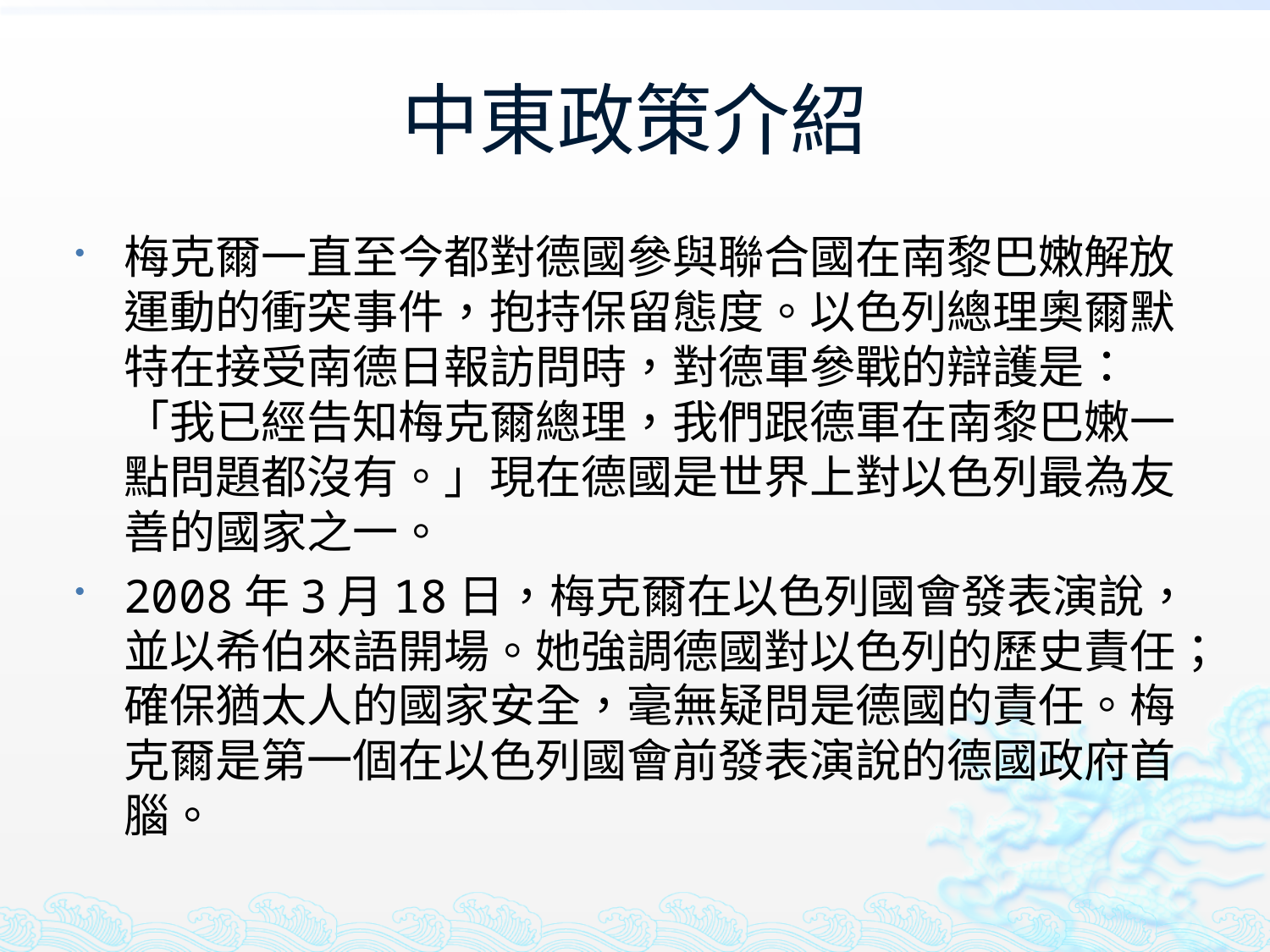

# 中東政策介紹
梅克爾一直至今都對德國參與聯合國在南黎巴嫩解放運動的衝突事件，抱持保留態度。以色列總理奧爾默特在接受南德日報訪問時，對德軍參戰的辯護是：「我已經告知梅克爾總理，我們跟德軍在南黎巴嫩一點問題都沒有。」現在德國是世界上對以色列最為友善的國家之一。
2008年3月18日，梅克爾在以色列國會發表演說，並以希伯來語開場。她強調德國對以色列的歷史責任；確保猶太人的國家安全，毫無疑問是德國的責任。梅克爾是第一個在以色列國會前發表演說的德國政府首腦。